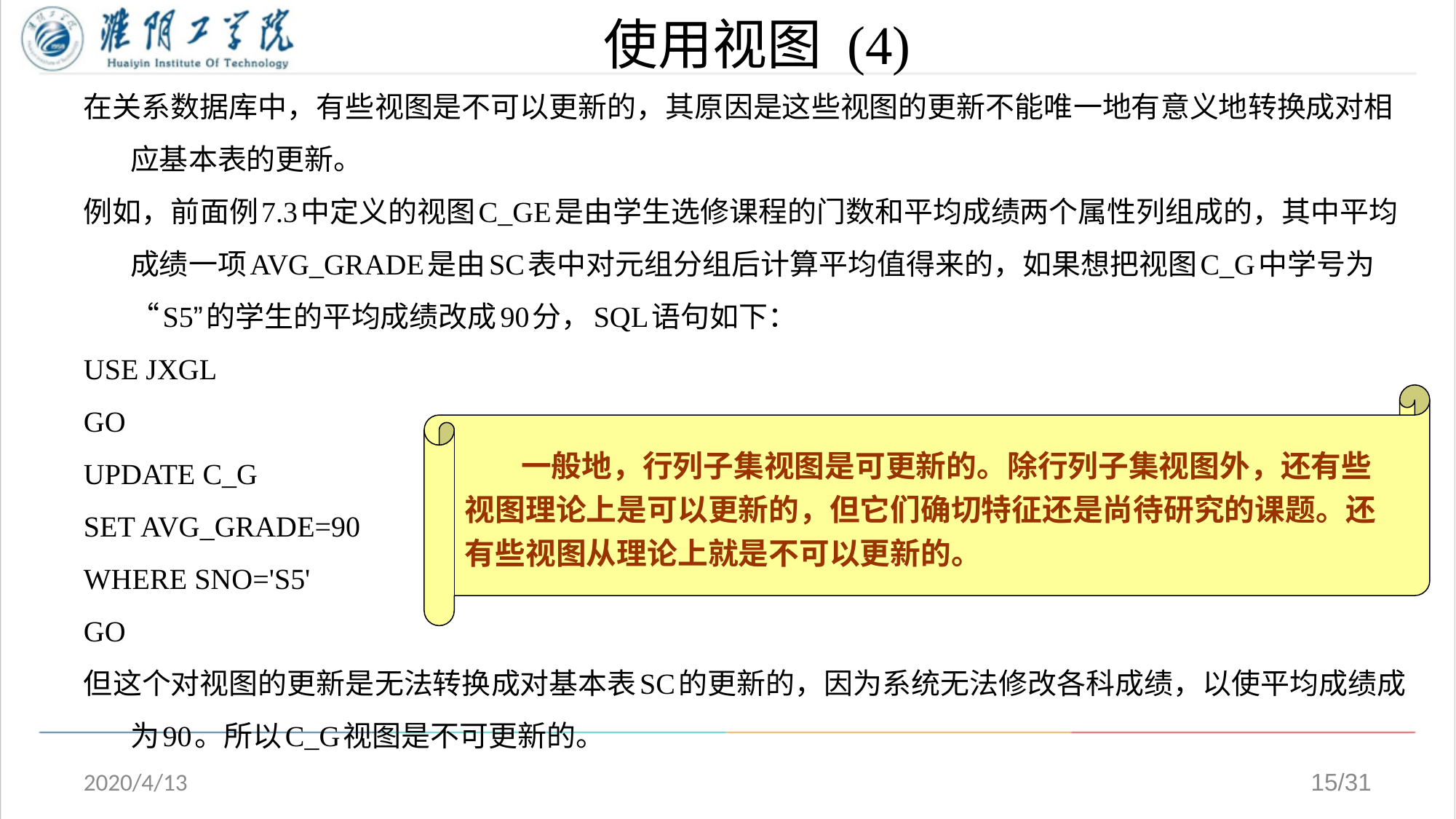

# 使用视图 (4)
在关系数据库中，有些视图是不可以更新的，其原因是这些视图的更新不能唯一地有意义地转换成对相应基本表的更新。
例如，前面例7.3中定义的视图C_GE是由学生选修课程的门数和平均成绩两个属性列组成的，其中平均成绩一项AVG_GRADE是由SC表中对元组分组后计算平均值得来的，如果想把视图C_G中学号为“S5”的学生的平均成绩改成90分，SQL语句如下：
USE JXGL
GO
UPDATE C_G
SET AVG_GRADE=90
WHERE SNO='S5'
GO
但这个对视图的更新是无法转换成对基本表SC的更新的，因为系统无法修改各科成绩，以使平均成绩成为90。所以C_G视图是不可更新的。
        一般地，行列子集视图是可更新的。除行列子集视图外，还有些
视图理论上是可以更新的，但它们确切特征还是尚待研究的课题。还
有些视图从理论上就是不可以更新的。
2020/4/13
15/31